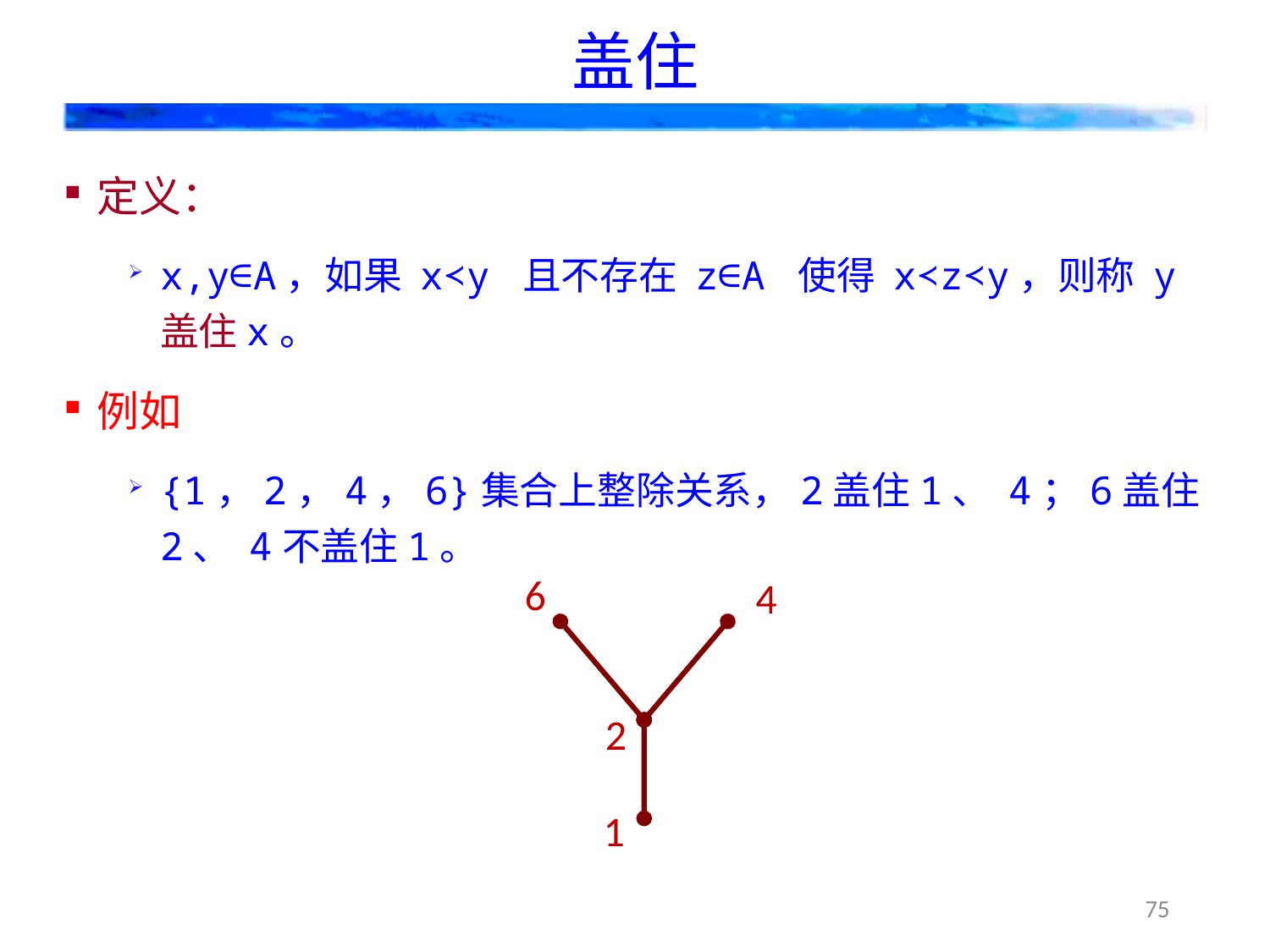

# 盖住
定义：
x,y∈A，如果 x≺y 且不存在 z∈A 使得 x≺z≺y，则称 y盖住x。
例如
{1，2，4，6}集合上整除关系，2盖住1、 4；6盖住2、 4不盖住1。
6
4

2
1
75